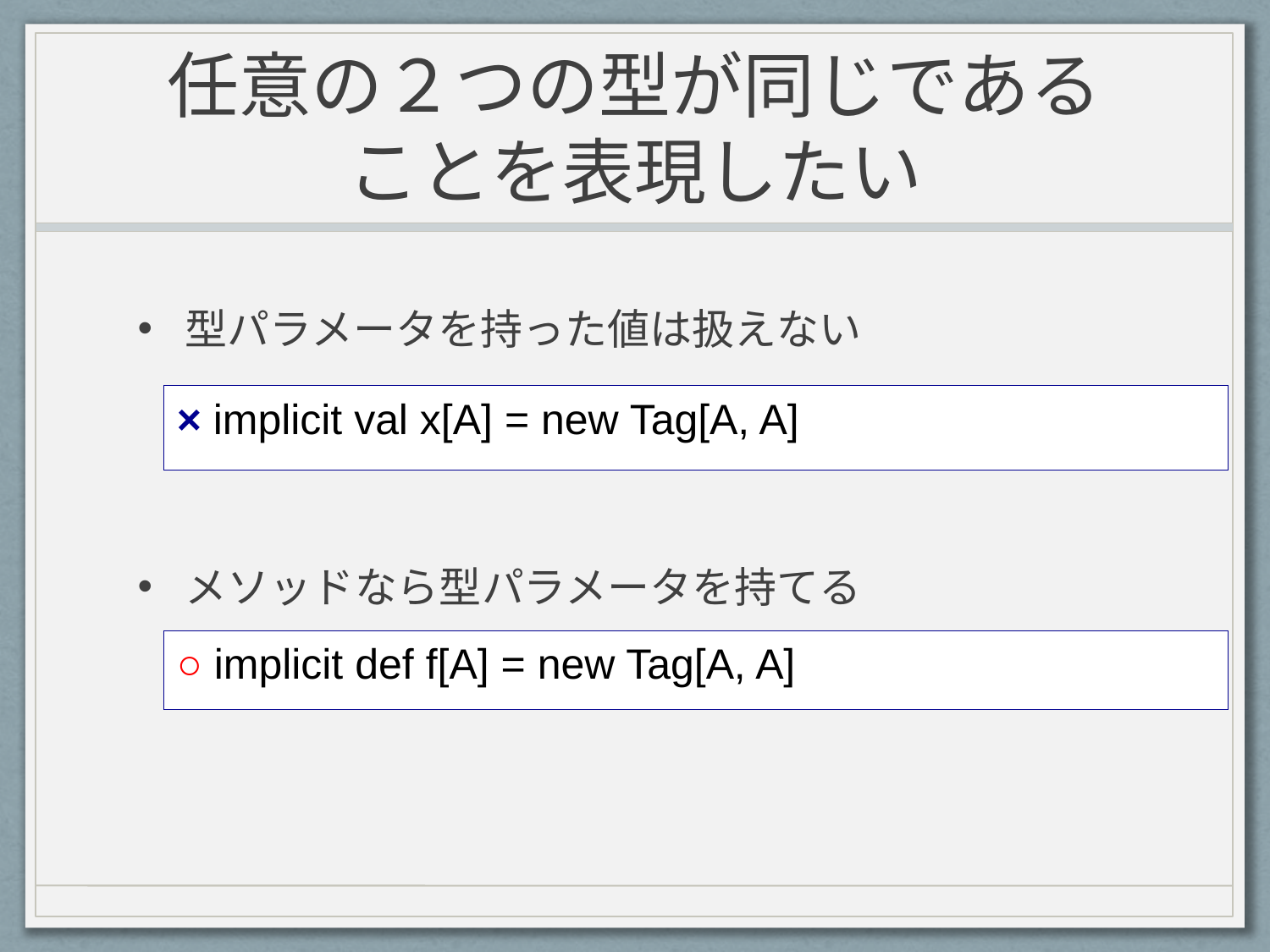

# 任意の２つの型が同じであることを表現したい
型パラメータを持った値は扱えない

メソッドなら型パラメータを持てる
× implicit val x[A] = new Tag[A, A]
○ implicit def f[A] = new Tag[A, A]